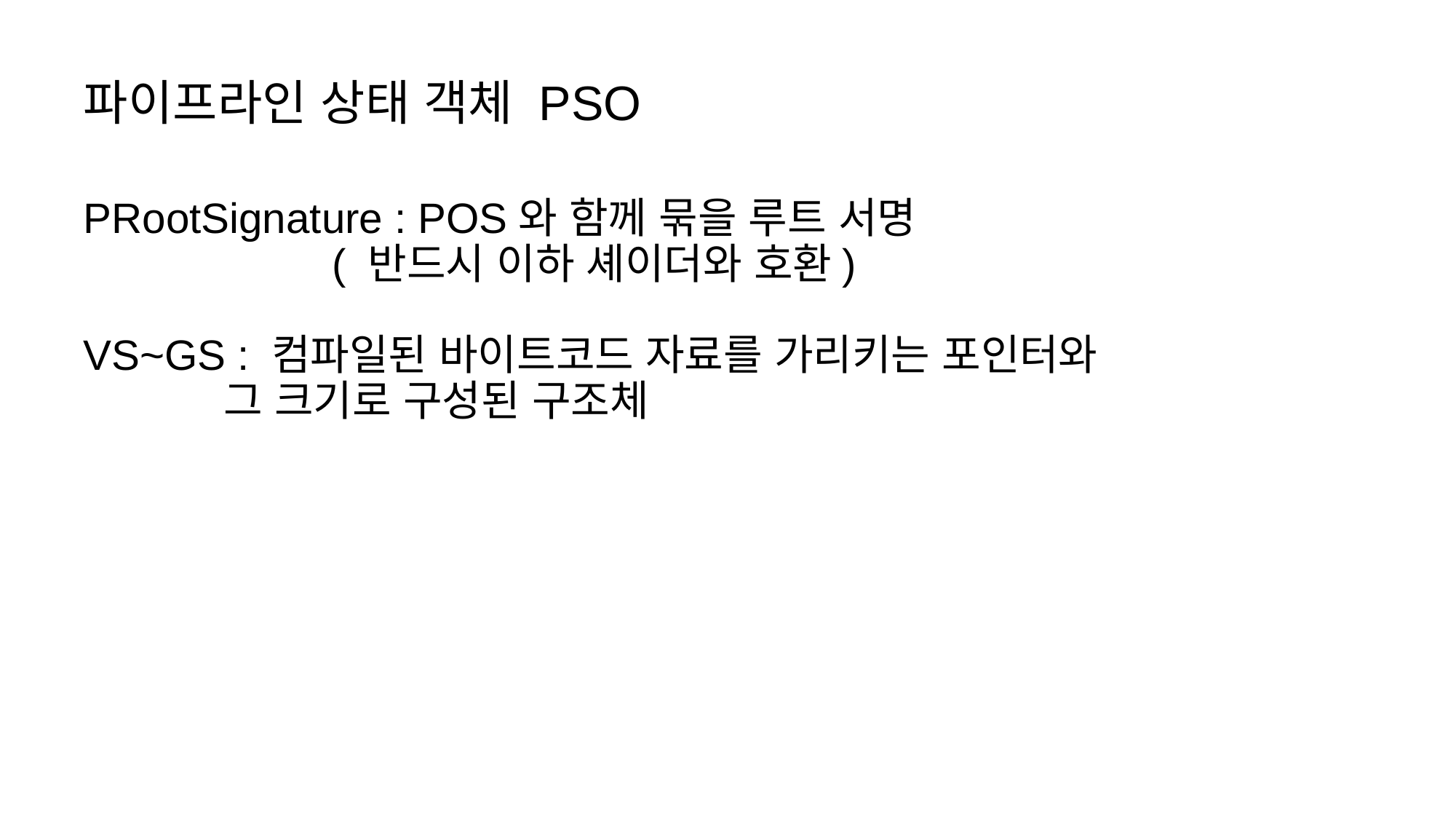

# 파이프라인 상태 객체 PSO
PRootSignature : POS와 함께 묶을 루트 서명
                     ( 반드시 이하 셰이더와 호환)

VS~GS : 컴파일된 바이트코드 자료를 가리키는 포인터와
           그 크기로 구성된 구조체